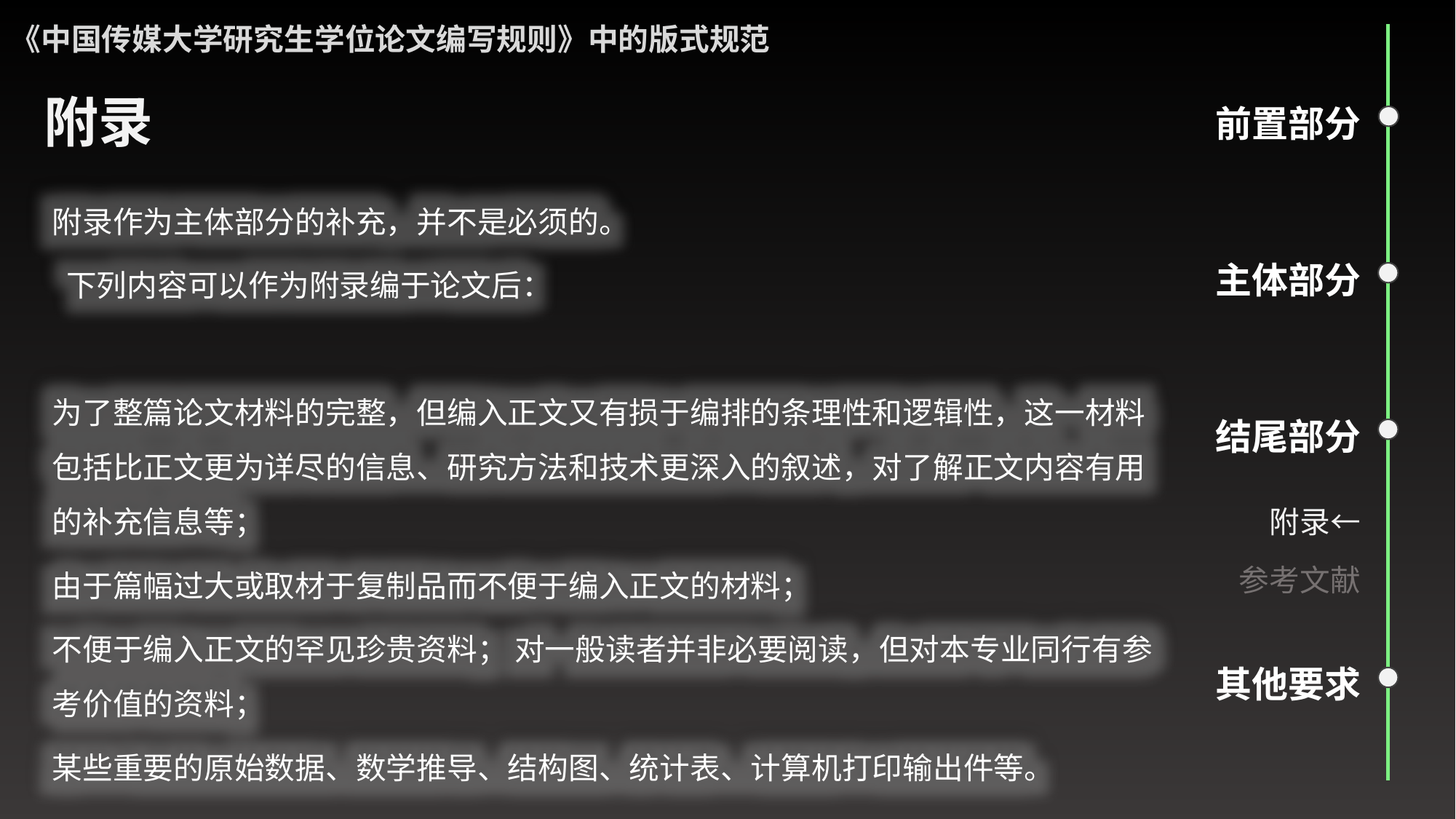

《中国传媒大学研究生学位论文编写规则》中的版式规范
附录
前置部分

附录作为主体部分的补充，并不是必须的。
 下列内容可以作为附录编于论文后：

为了整篇论文材料的完整，但编入正文又有损于编排的条理性和逻辑性，这一材料包括比正文更为详尽的信息、研究方法和技术更深入的叙述，对了解正文内容有用的补充信息等；
由于篇幅过大或取材于复制品而不便于编入正文的材料；
不便于编入正文的罕见珍贵资料； 对一般读者并非必要阅读，但对本专业同行有参考价值的资料；
某些重要的原始数据、数学推导、结构图、统计表、计算机打印输出件等。
主体部分

结尾部分

附录←
参考文献
其他要求